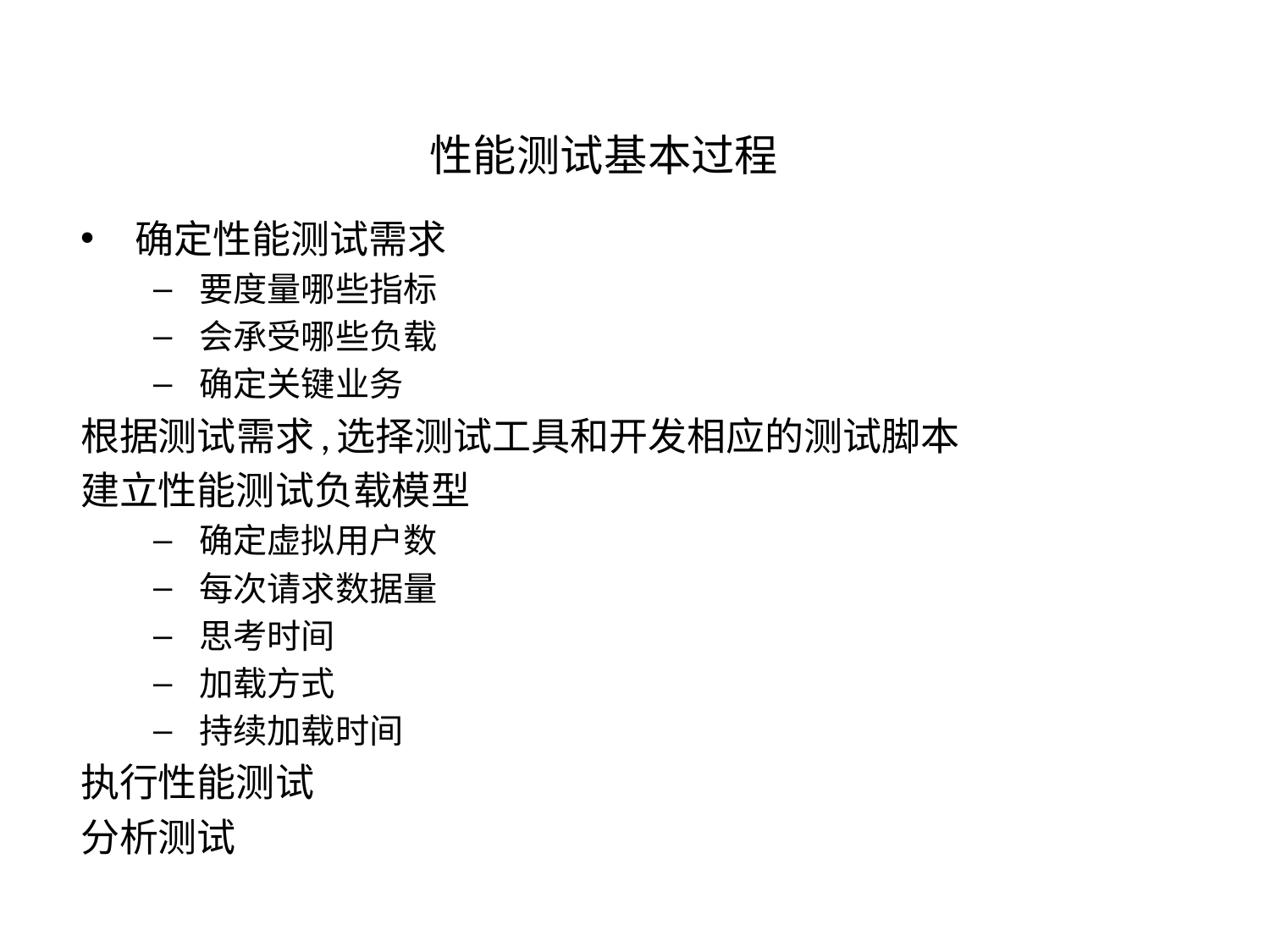

# 性能测试基本过程
确定性能测试需求
要度量哪些指标
会承受哪些负载
确定关键业务
根据测试需求,选择测试工具和开发相应的测试脚本
建立性能测试负载模型
确定虚拟用户数
每次请求数据量
思考时间
加载方式
持续加载时间
执行性能测试
分析测试